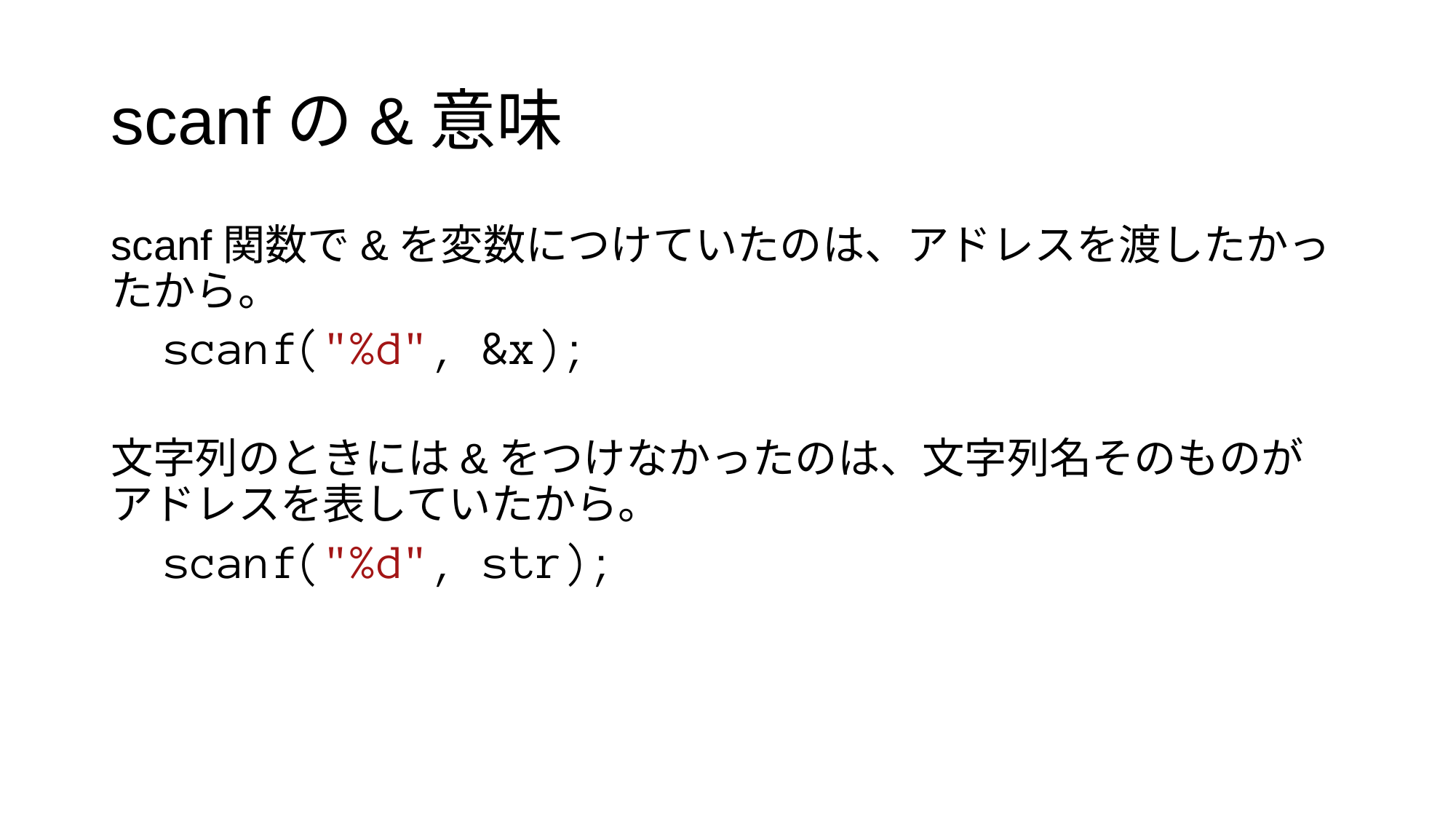

# scanfの&意味
scanf関数で&を変数につけていたのは、アドレスを渡したかったから。
scanf("%d", &x);

文字列のときには&をつけなかったのは、文字列名そのものがアドレスを表していたから。
scanf("%d", str);